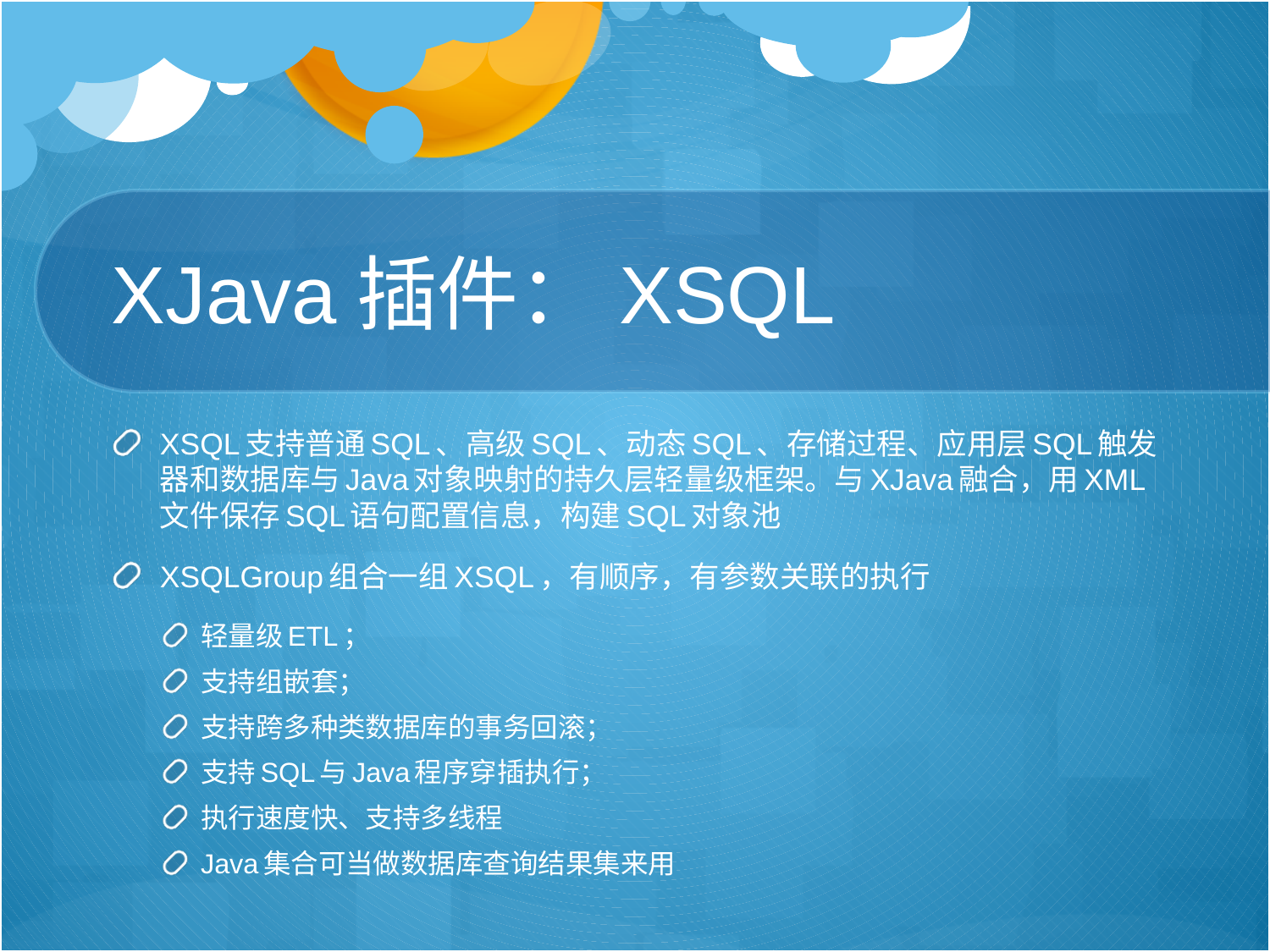

# XJava插件：XSQL
XSQL支持普通SQL、高级SQL、动态SQL、存储过程、应用层SQL触发器和数据库与Java对象映射的持久层轻量级框架。与XJava融合，用XML文件保存SQL语句配置信息，构建SQL对象池
XSQLGroup组合一组XSQL，有顺序，有参数关联的执行
轻量级ETL；
支持组嵌套；
支持跨多种类数据库的事务回滚；
支持SQL与Java程序穿插执行；
执行速度快、支持多线程
Java集合可当做数据库查询结果集来用